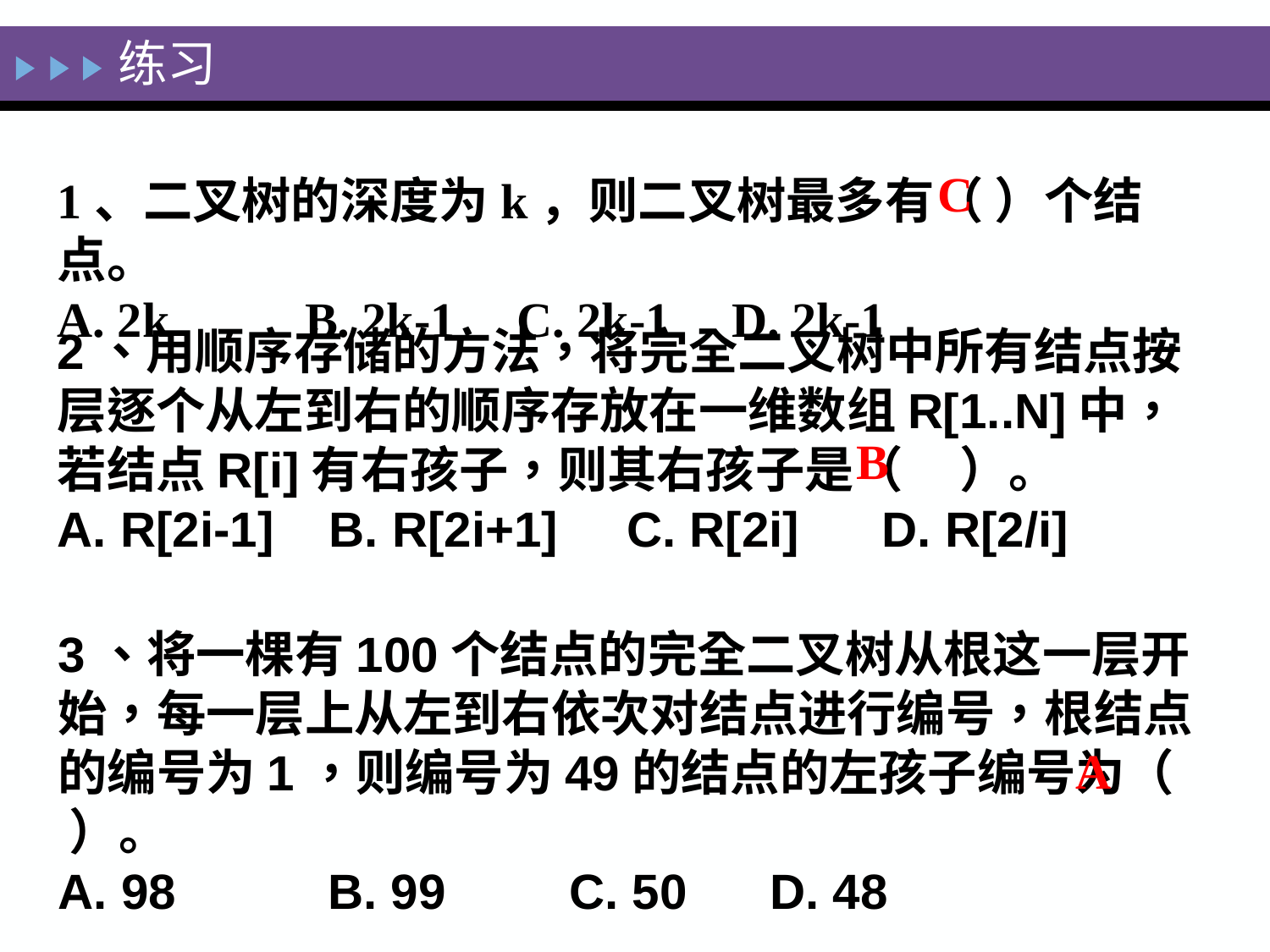

练习
C
1、二叉树的深度为k，则二叉树最多有（ ）个结点。
A. 2k           B. 2k-1     C. 2k-1     D. 2k-1
2、用顺序存储的方法，将完全二叉树中所有结点按层逐个从左到右的顺序存放在一维数组R[1..N]中，若结点R[i]有右孩子，则其右孩子是（     ）。
A. R[2i-1]    B. R[2i+1]     C. R[2i]      D. R[2/i]
B
3、将一棵有100个结点的完全二叉树从根这一层开始，每一层上从左到右依次对结点进行编号，根结点的编号为1，则编号为49的结点的左孩子编号为（  ）。
A. 98　       B. 99         C. 50      D. 48
A